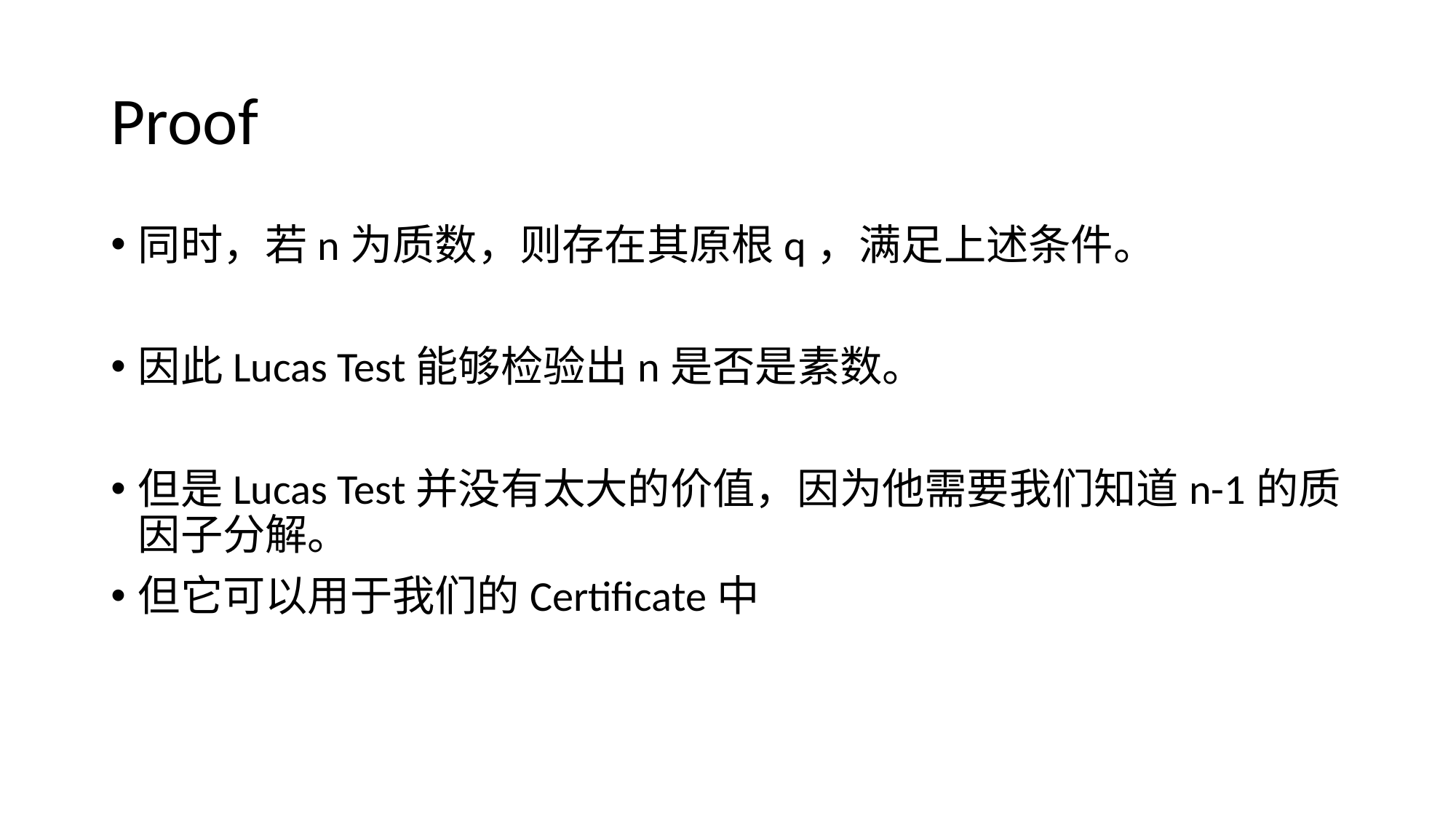

# Proof
同时，若n为质数，则存在其原根q，满足上述条件。

因此Lucas Test能够检验出n是否是素数。

但是Lucas Test并没有太大的价值，因为他需要我们知道n-1的质因子分解。
但它可以用于我们的Certificate中